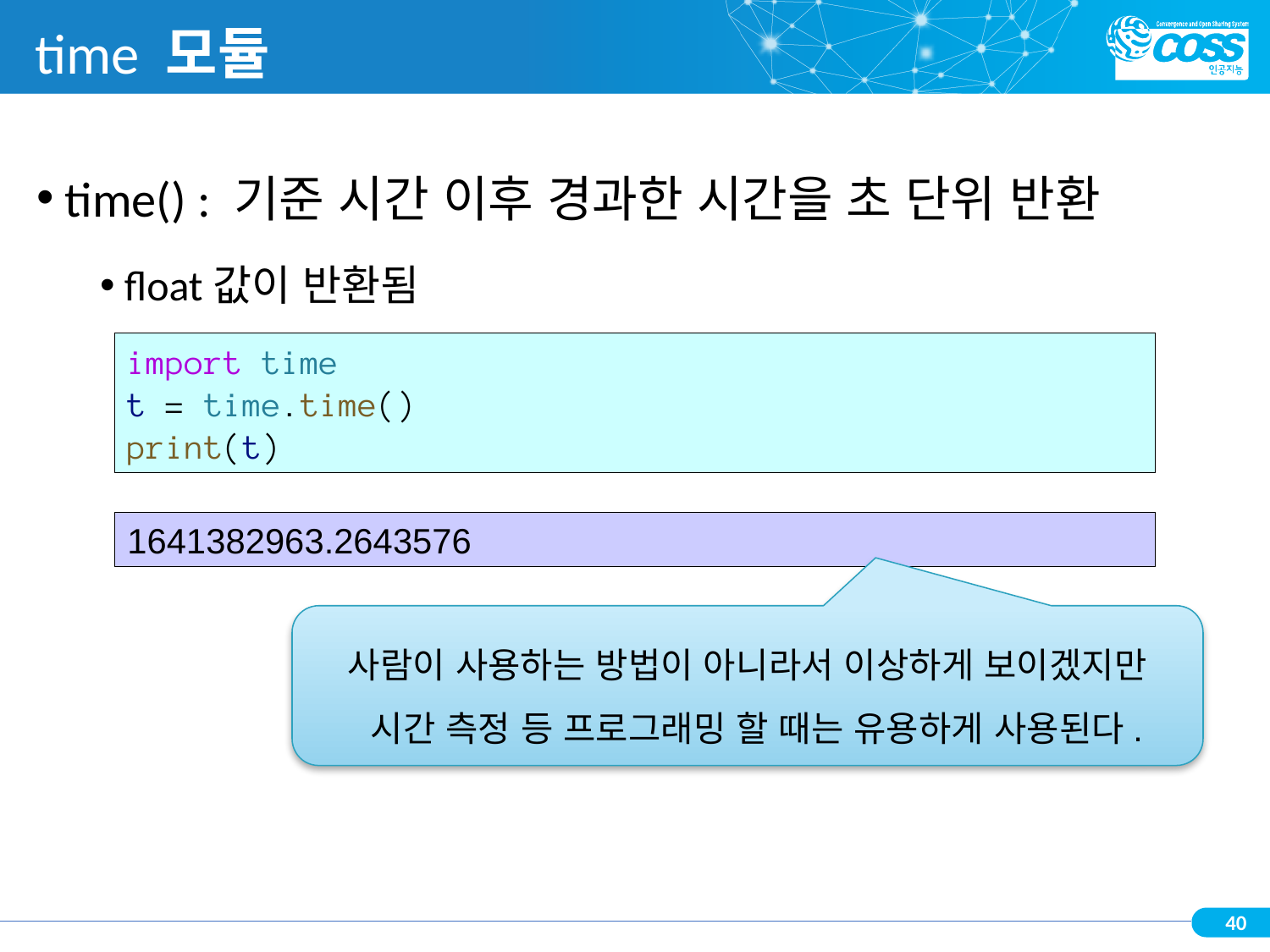

# time 모듈
 time() : 기준 시간 이후 경과한 시간을 초 단위 반환
 float값이 반환됨

import time
t = time.time()
print(t)
1641382963.2643576
사람이 사용하는 방법이 아니라서 이상하게 보이겠지만
 시간 측정 등 프로그래밍 할 때는 유용하게 사용된다.
40